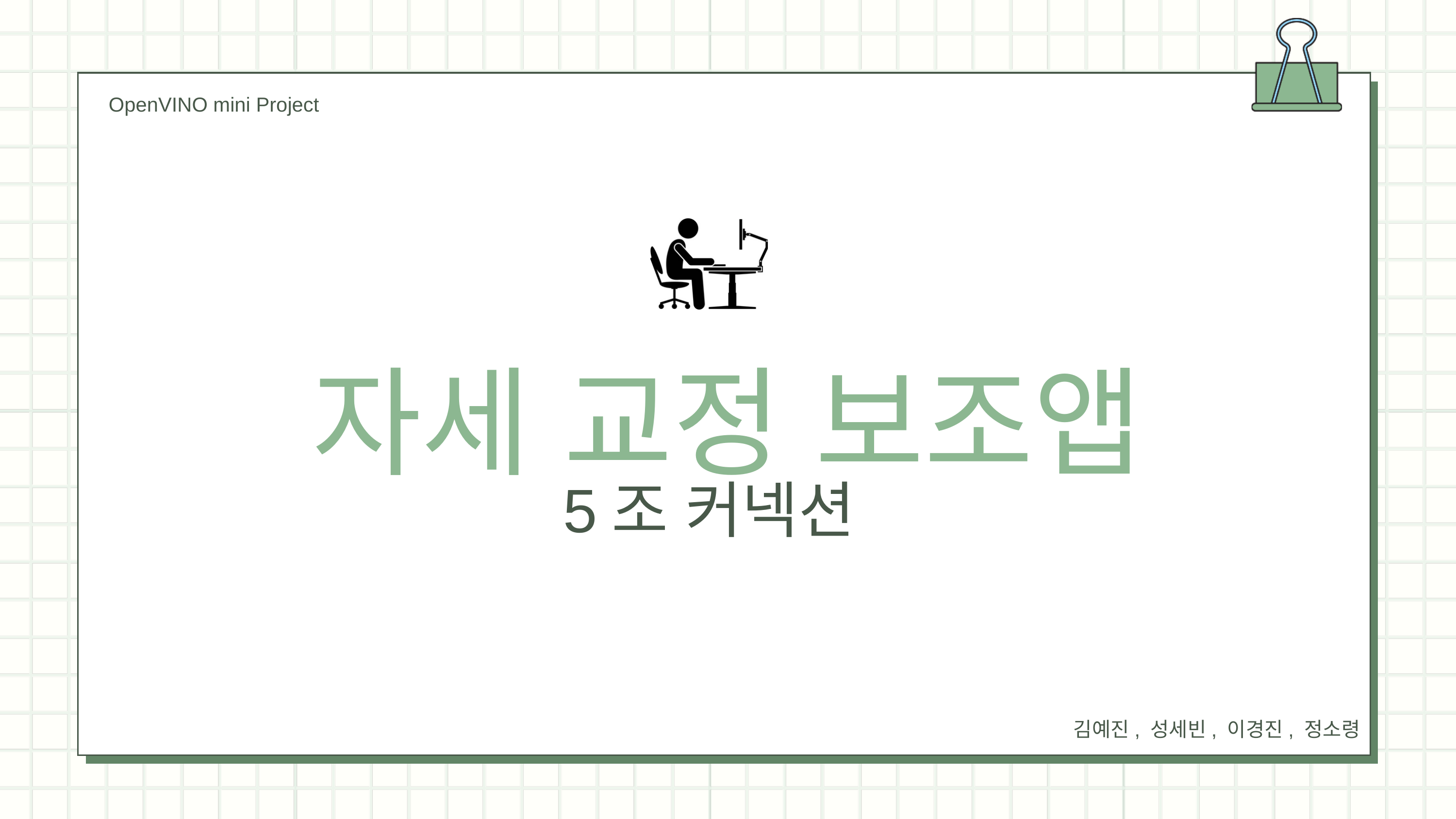

OpenVINO mini Project

자세 교정 보조앱
5조 커넥션
김예진, 성세빈, 이경진, 정소령